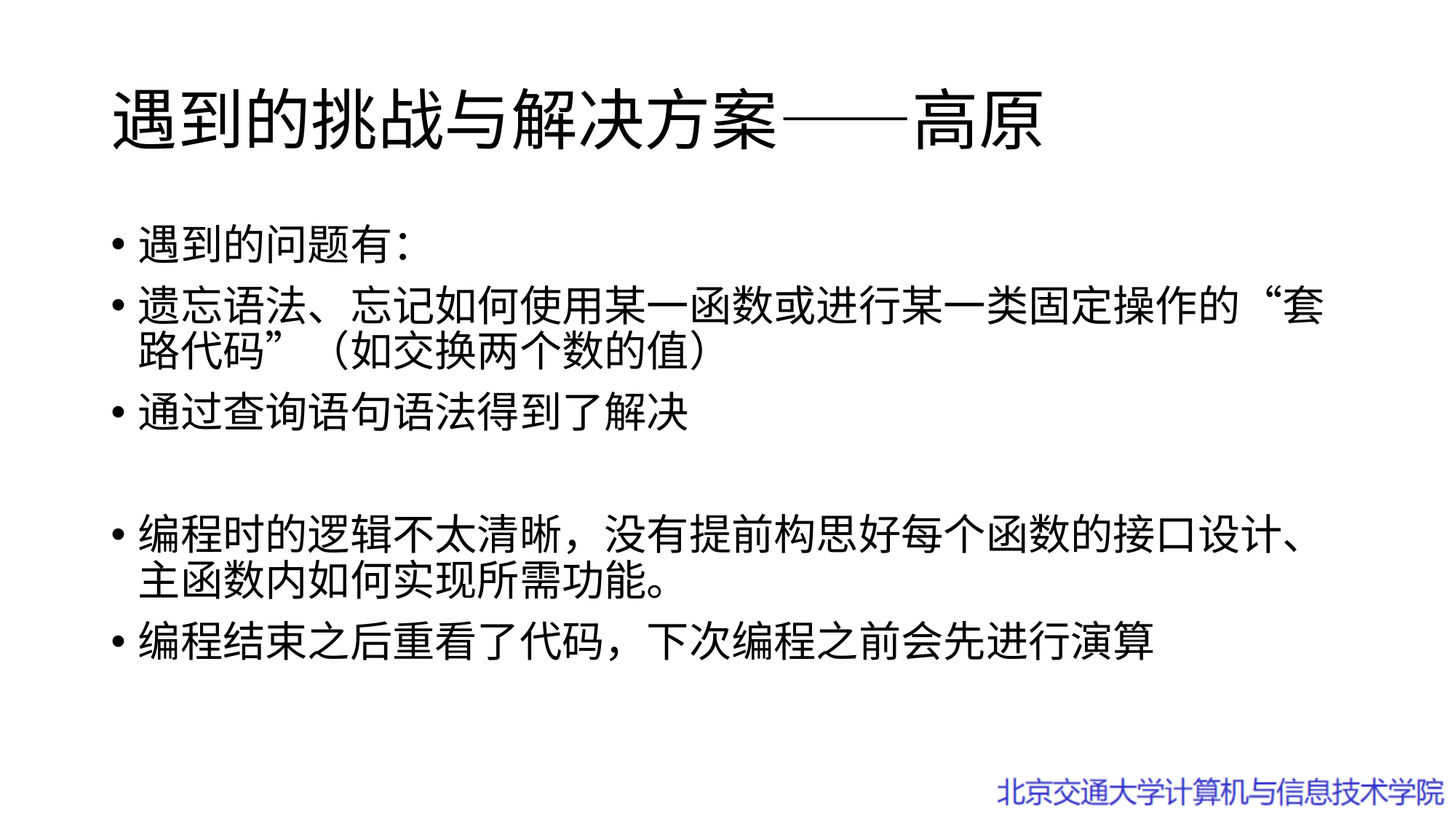

# 遇到的挑战与解决方案——高原
遇到的问题有：
遗忘语法、忘记如何使用某一函数或进行某一类固定操作的“套路代码”（如交换两个数的值）
通过查询语句语法得到了解决

编程时的逻辑不太清晰，没有提前构思好每个函数的接口设计、主函数内如何实现所需功能。
编程结束之后重看了代码，下次编程之前会先进行演算